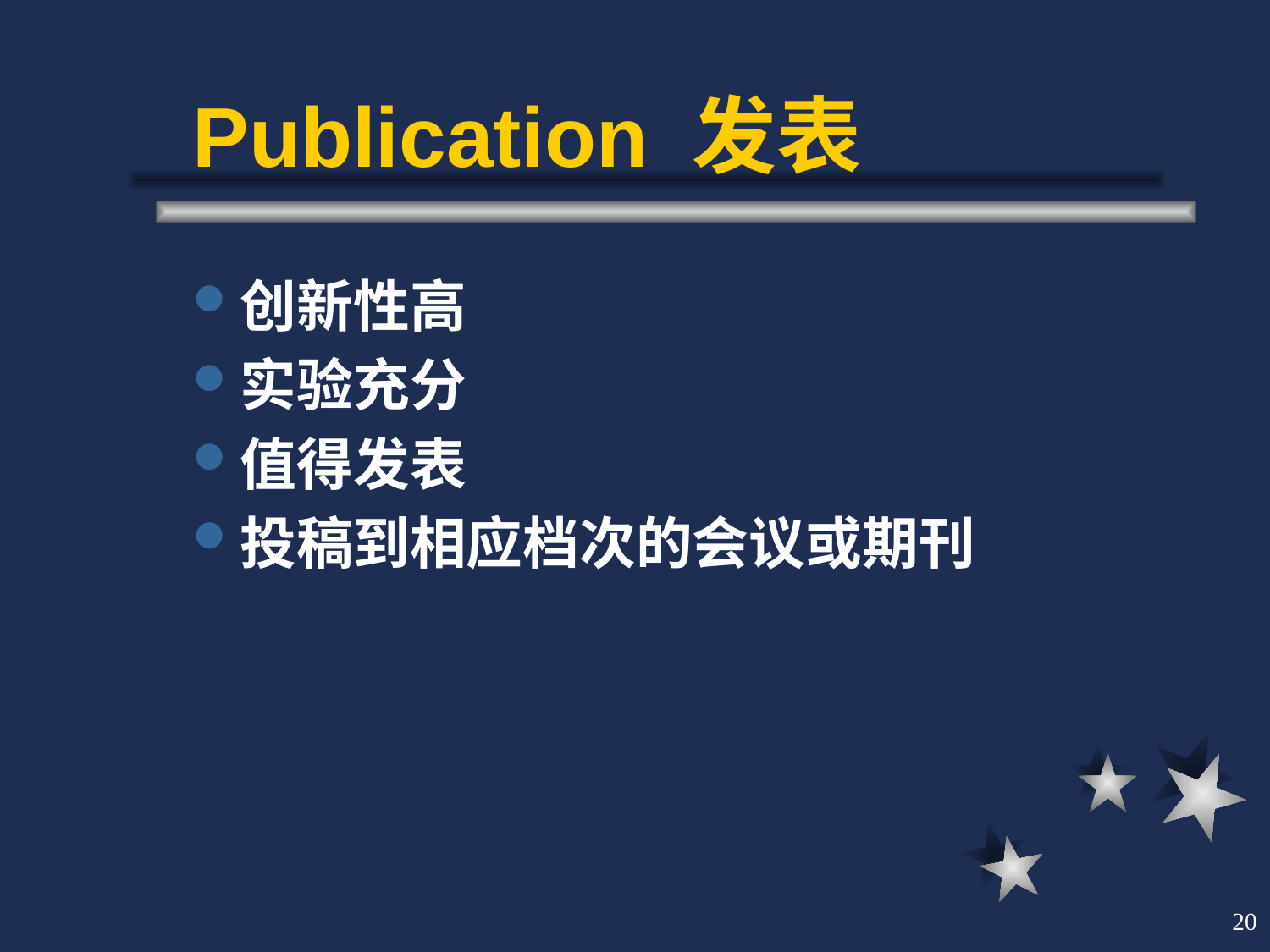

# Publication 发表
创新性高
实验充分
值得发表
投稿到相应档次的会议或期刊
20